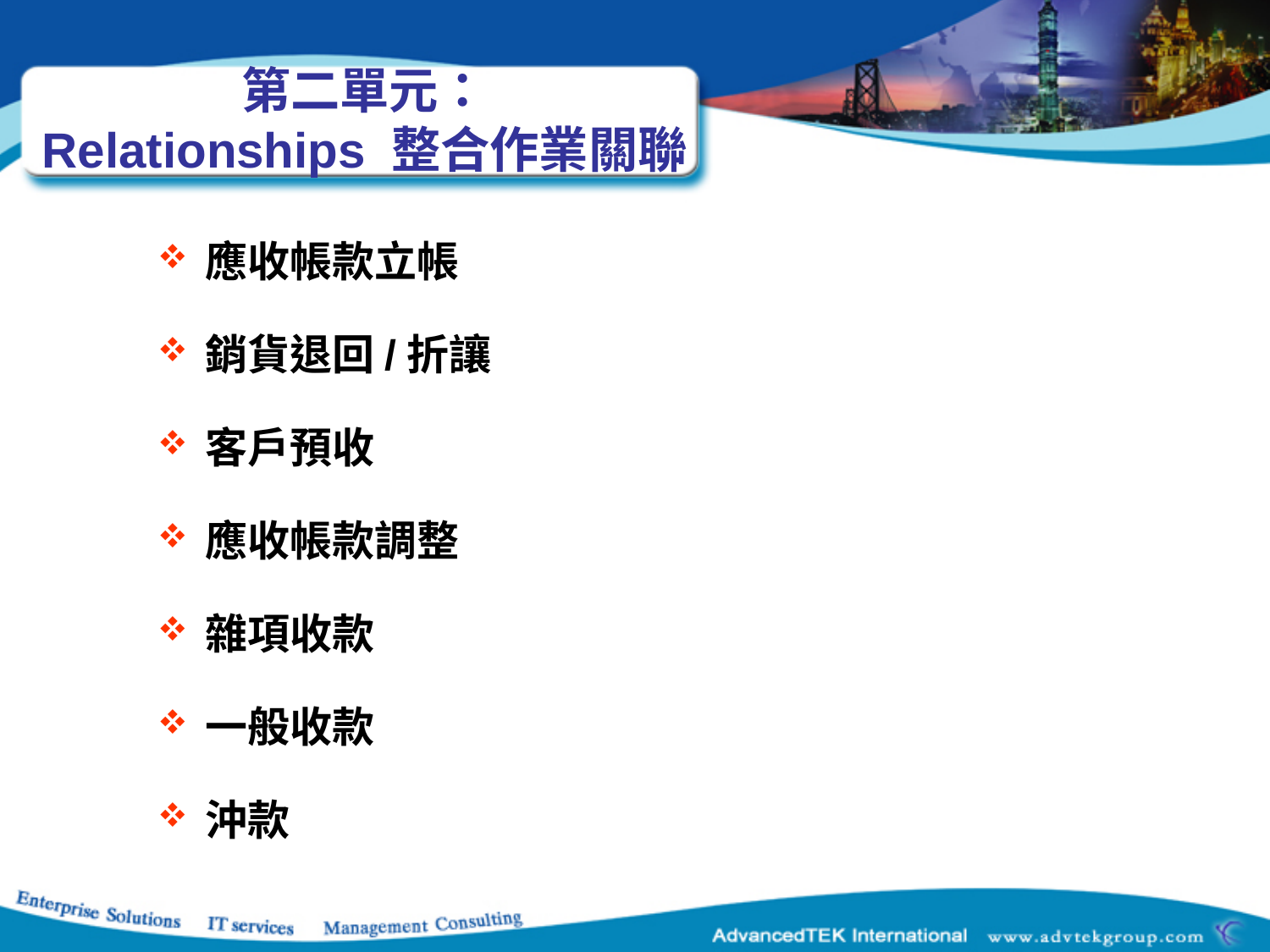

# 第二單元： Relationships 整合作業關聯
應收帳款立帳
銷貨退回/折讓
客戶預收
應收帳款調整
雜項收款
一般收款
沖款